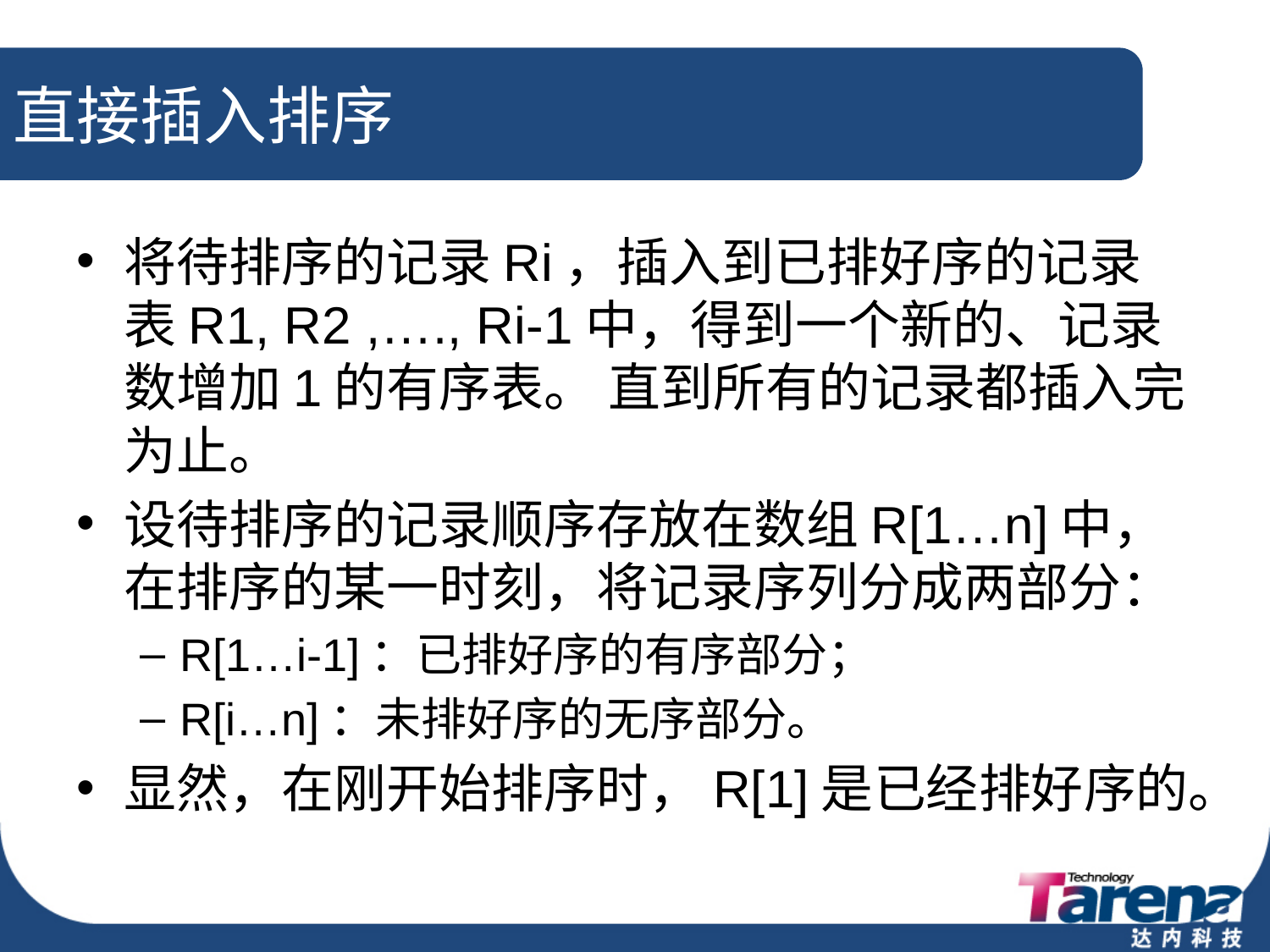

# 直接插入排序
将待排序的记录Ri，插入到已排好序的记录表R1, R2 ,…., Ri-1中，得到一个新的、记录数增加1的有序表。 直到所有的记录都插入完为止。
设待排序的记录顺序存放在数组R[1…n]中，在排序的某一时刻，将记录序列分成两部分：
R[1…i-1]：已排好序的有序部分；
R[i…n]：未排好序的无序部分。
显然，在刚开始排序时，R[1]是已经排好序的。